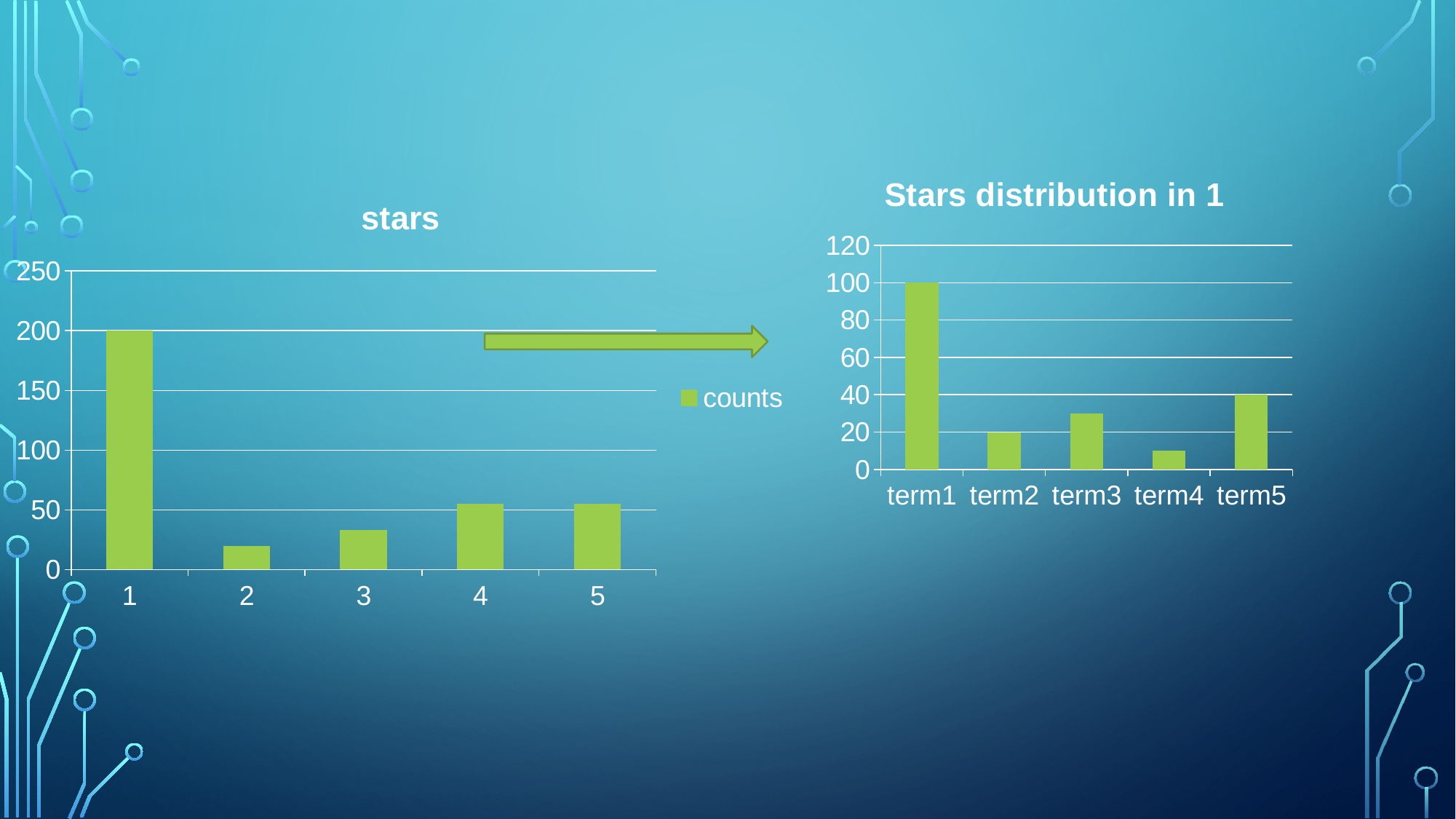

#

### Chart: Stars distribution in 1

| Category | 系列 3 |
|---|---|
| term1 | 100.0 |
| term2 | 20.0 |
| term3 | 30.0 |
| term4 | 10.0 |
| term5 | 40.0 |

### Chart: stars

| Category | counts |
|---|---|
| 1 | 200.0 |
| 2 | 20.0 |
| 3 | 33.0 |
| 4 | 55.0 |
| 5 | 55.0 |